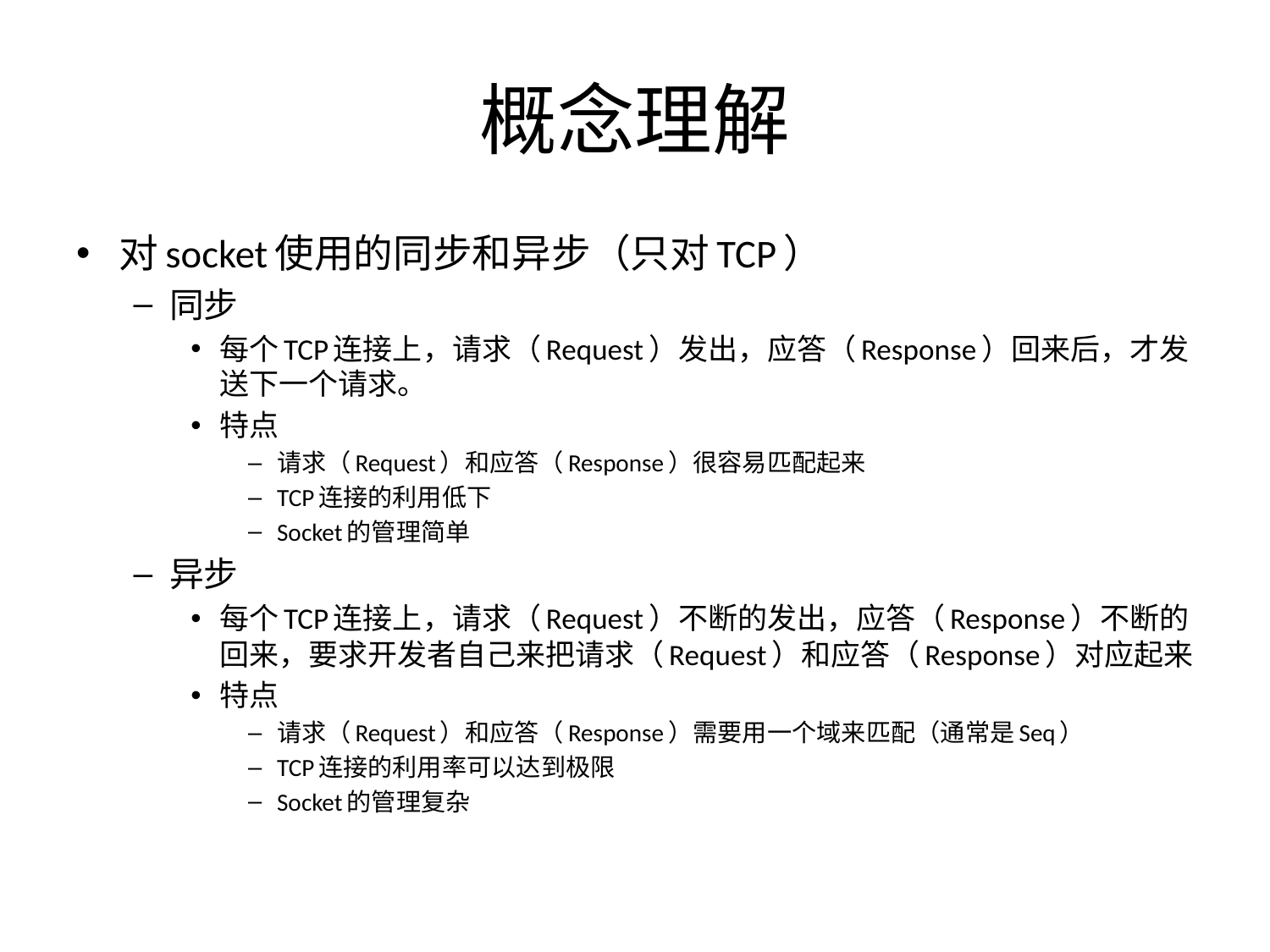

# 概念理解
对socket使用的同步和异步（只对TCP）
同步
每个TCP连接上，请求（Request）发出，应答（Response）回来后，才发送下一个请求。
特点
请求（Request）和应答（Response）很容易匹配起来
TCP连接的利用低下
Socket的管理简单
异步
每个TCP连接上，请求（Request）不断的发出，应答（Response）不断的回来，要求开发者自己来把请求（Request）和应答（Response）对应起来
特点
请求（Request）和应答（Response）需要用一个域来匹配（通常是Seq）
TCP连接的利用率可以达到极限
Socket的管理复杂